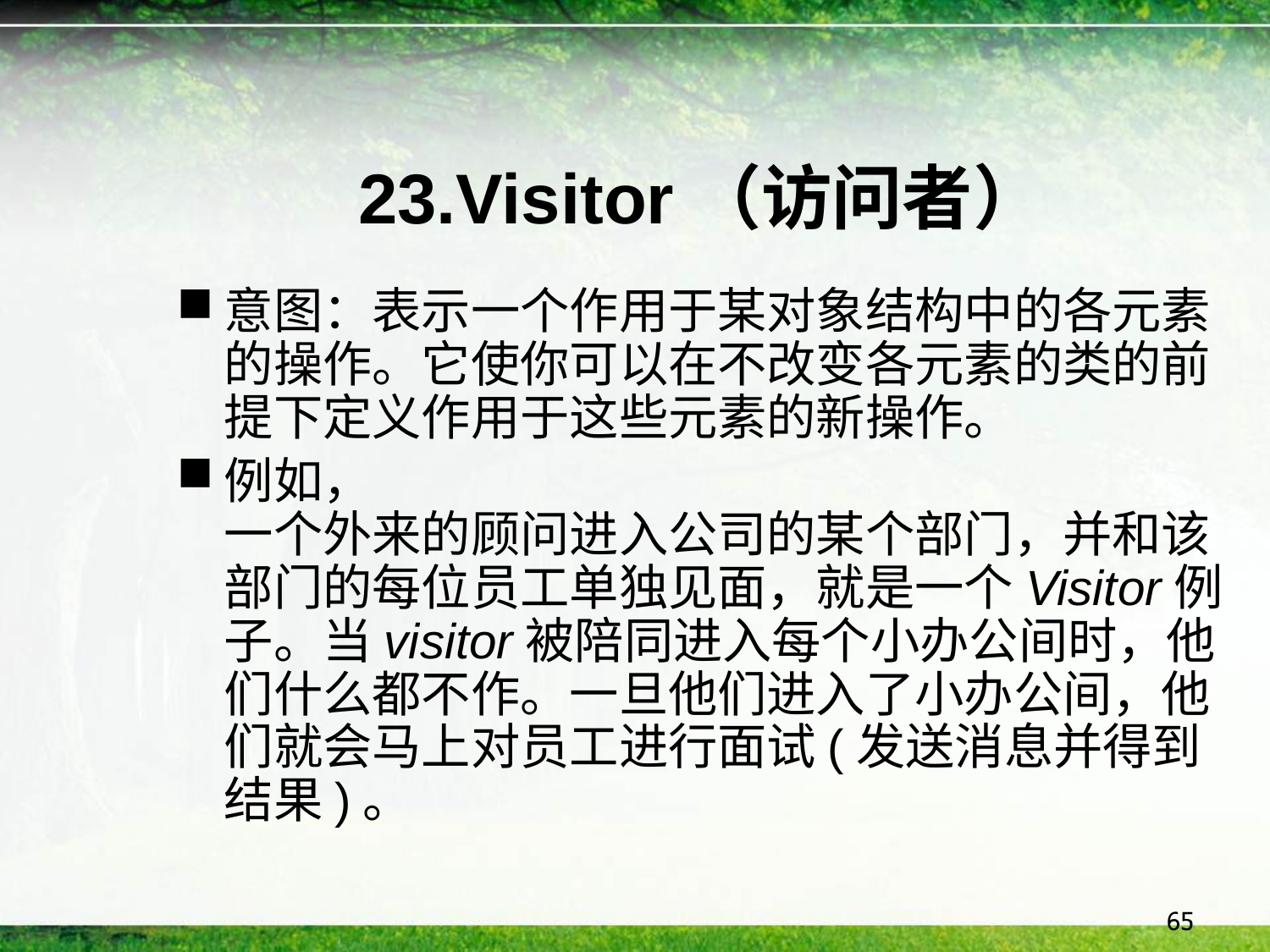

23.Visitor（访问者）
# 意图：表示一个作用于某对象结构中的各元素的操作。它使你可以在不改变各元素的类的前提下定义作用于这些元素的新操作。
例如，
一个外来的顾问进入公司的某个部门，并和该部门的每位员工单独见面，就是一个Visitor例子。当visitor被陪同进入每个小办公间时，他们什么都不作。一旦他们进入了小办公间，他们就会马上对员工进行面试(发送消息并得到结果)。

65